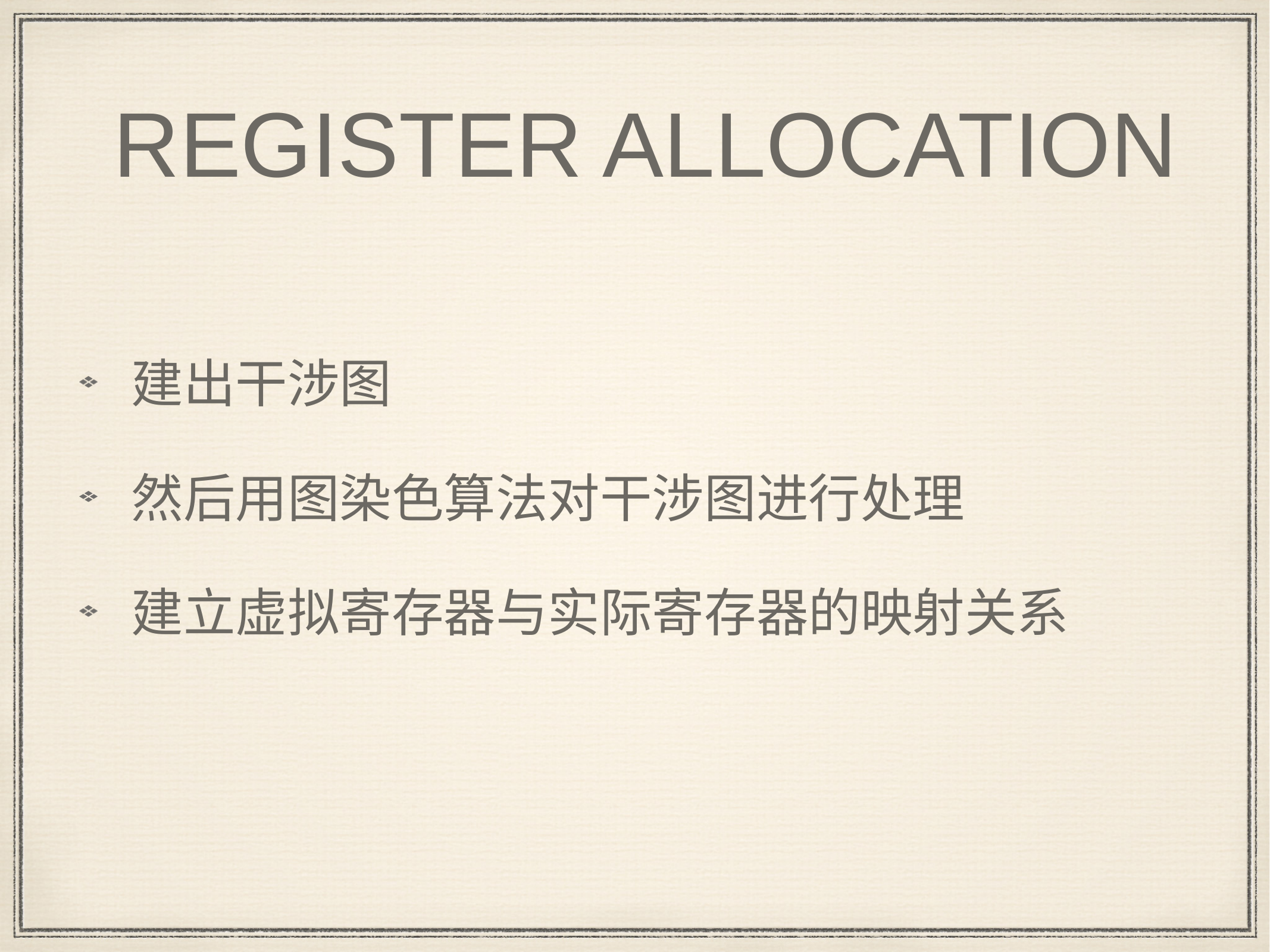

# REGISTER ALLOCATION
建出干涉图
然后用图染色算法对干涉图进行处理
建立虚拟寄存器与实际寄存器的映射关系